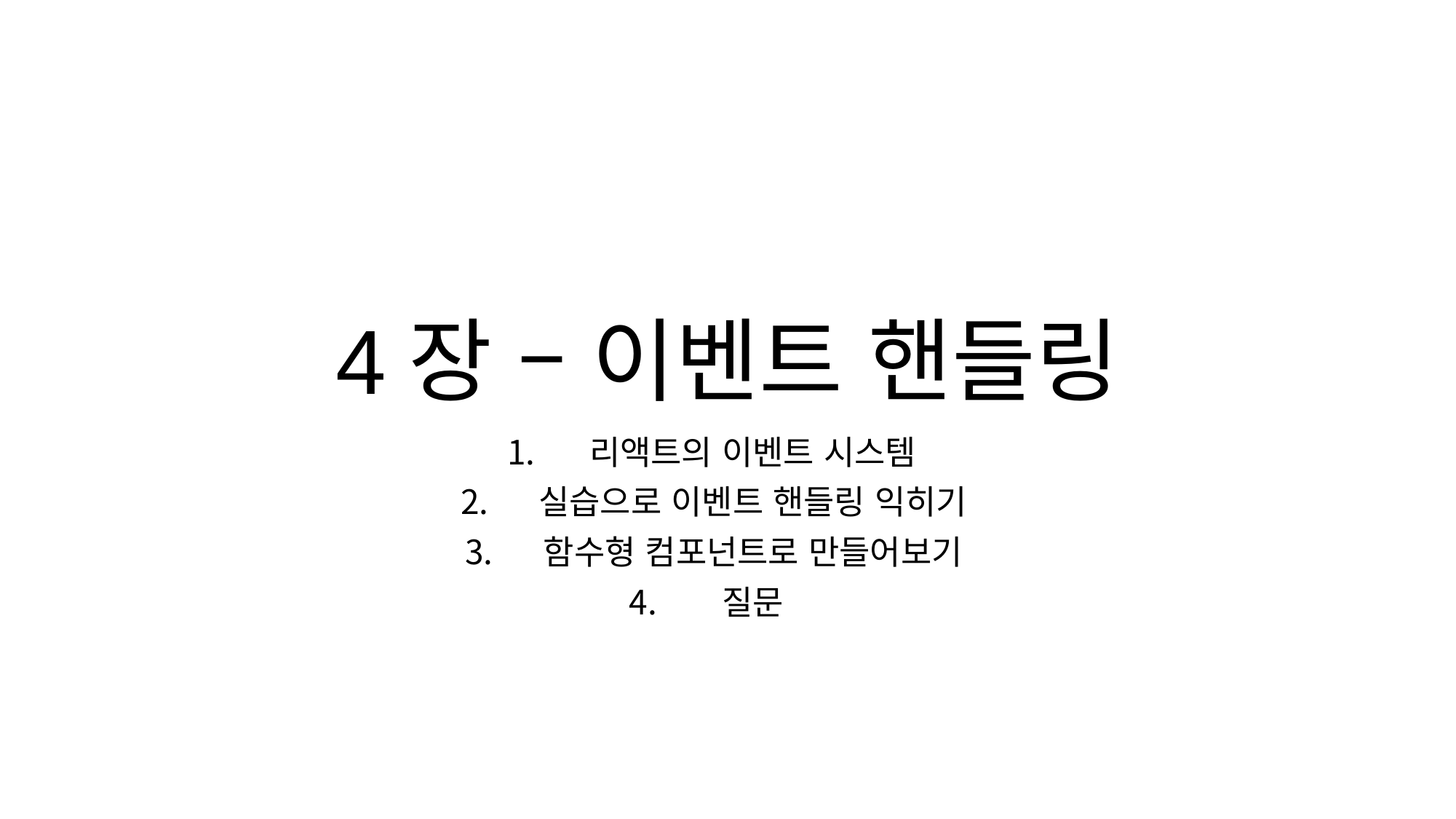

# 4장 – 이벤트 핸들링
리액트의 이벤트 시스템
실습으로 이벤트 핸들링 익히기
함수형 컴포넌트로 만들어보기
질문